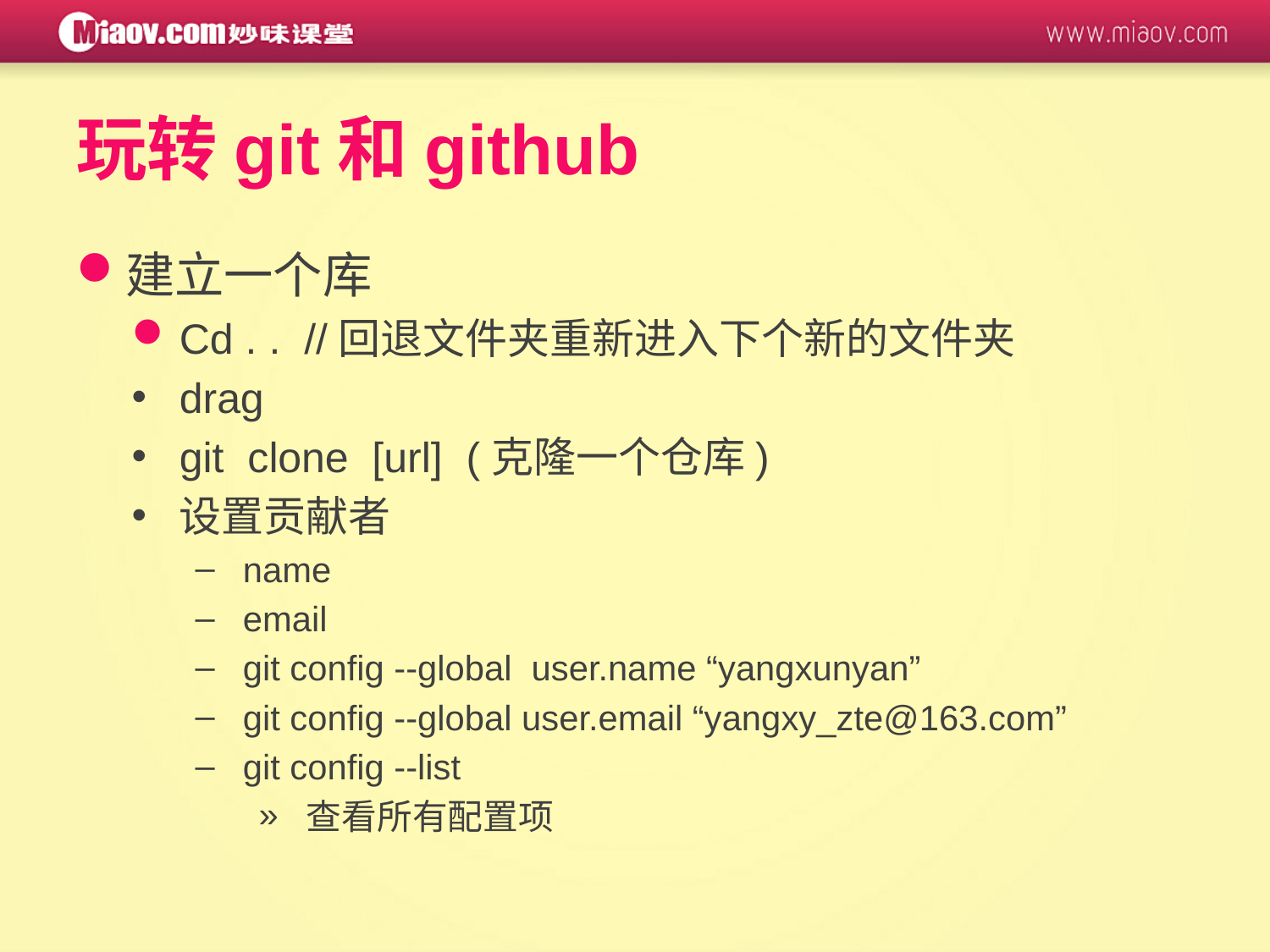

# 玩转git和github
建立一个库
Cd . .  //回退文件夹重新进入下个新的文件夹
drag
git  clone  [url]  (克隆一个仓库)
设置贡献者
name
email
git config --global  user.name “yangxunyan”
git config --global user.email “yangxy_zte@163.com”
git config --list
查看所有配置项